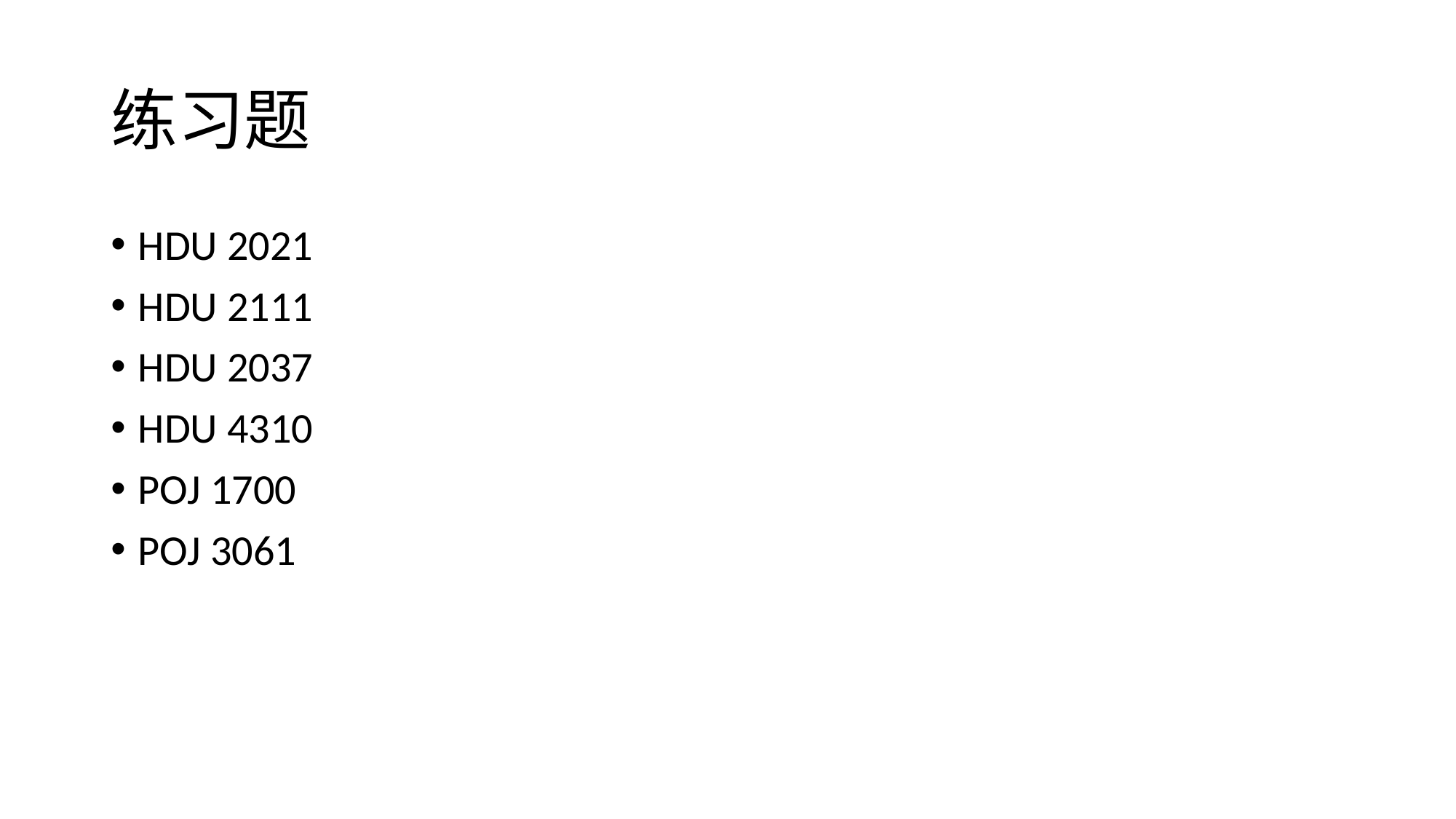

# 练习题
HDU 2021
HDU 2111
HDU 2037
HDU 4310
POJ 1700
POJ 3061